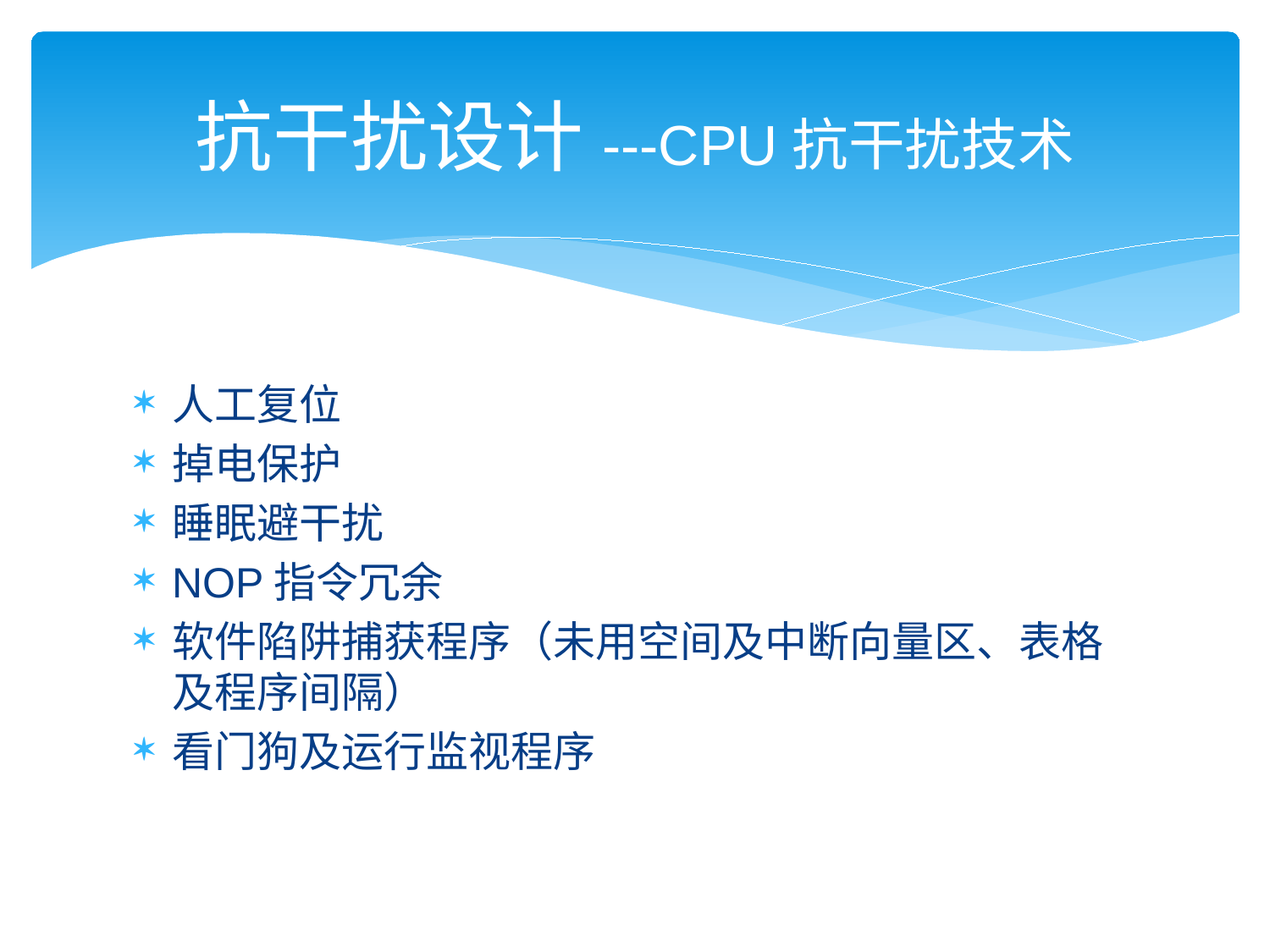

# 抗干扰设计---CPU抗干扰技术
人工复位
掉电保护
睡眠避干扰
NOP指令冗余
软件陷阱捕获程序（未用空间及中断向量区、表格及程序间隔）
看门狗及运行监视程序